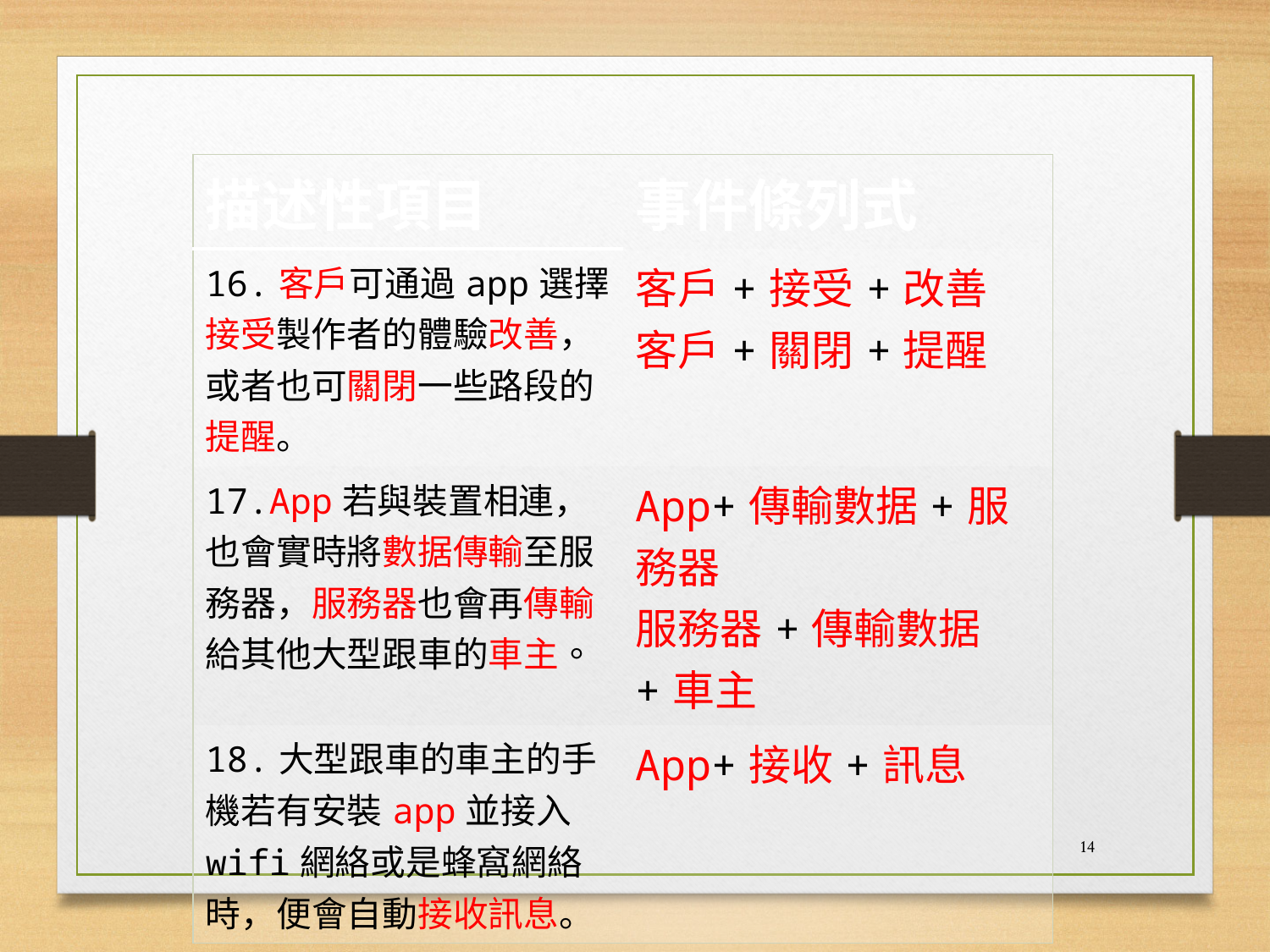

| 描述性項目 | 事件條列式 |
| --- | --- |
| 16.客戶可通過app選擇接受製作者的體驗改善，或者也可關閉一些路段的提醒。 | 客戶+接受+改善 客戶+關閉+提醒 |
| 17.App若與裝置相連，也會實時將數据傳輸至服務器，服務器也會再傳輸給其他大型跟車的車主。 | App+傳輸數据+服務器 服務器+傳輸數据+車主 |
| 18.大型跟車的車主的手機若有安裝app並接入wifi網絡或是蜂窩網絡時，便會自動接收訊息。 | App+接收+訊息 |
14